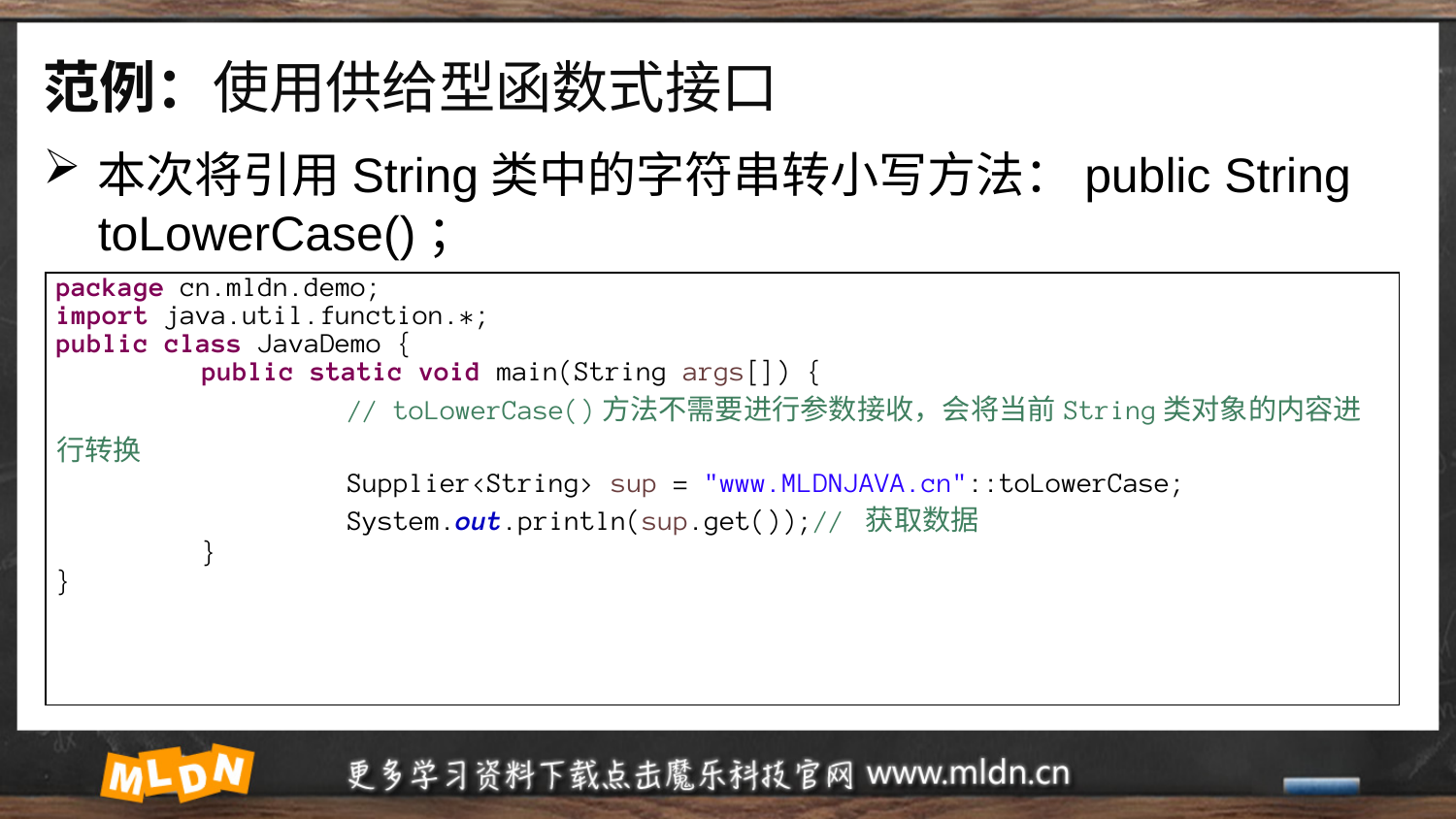

# 范例：使用供给型函数式接口
本次将引用String类中的字符串转小写方法：public String toLowerCase​()；
| package cn.mldn.demo; import java.util.function.\*; public class JavaDemo { public static void main(String args[]) { // toLowerCase()方法不需要进行参数接收，会将当前String类对象的内容进行转换 Supplier<String> sup = "www.MLDNJAVA.cn"::toLowerCase; System.out.println(sup.get());// 获取数据 } } |
| --- |